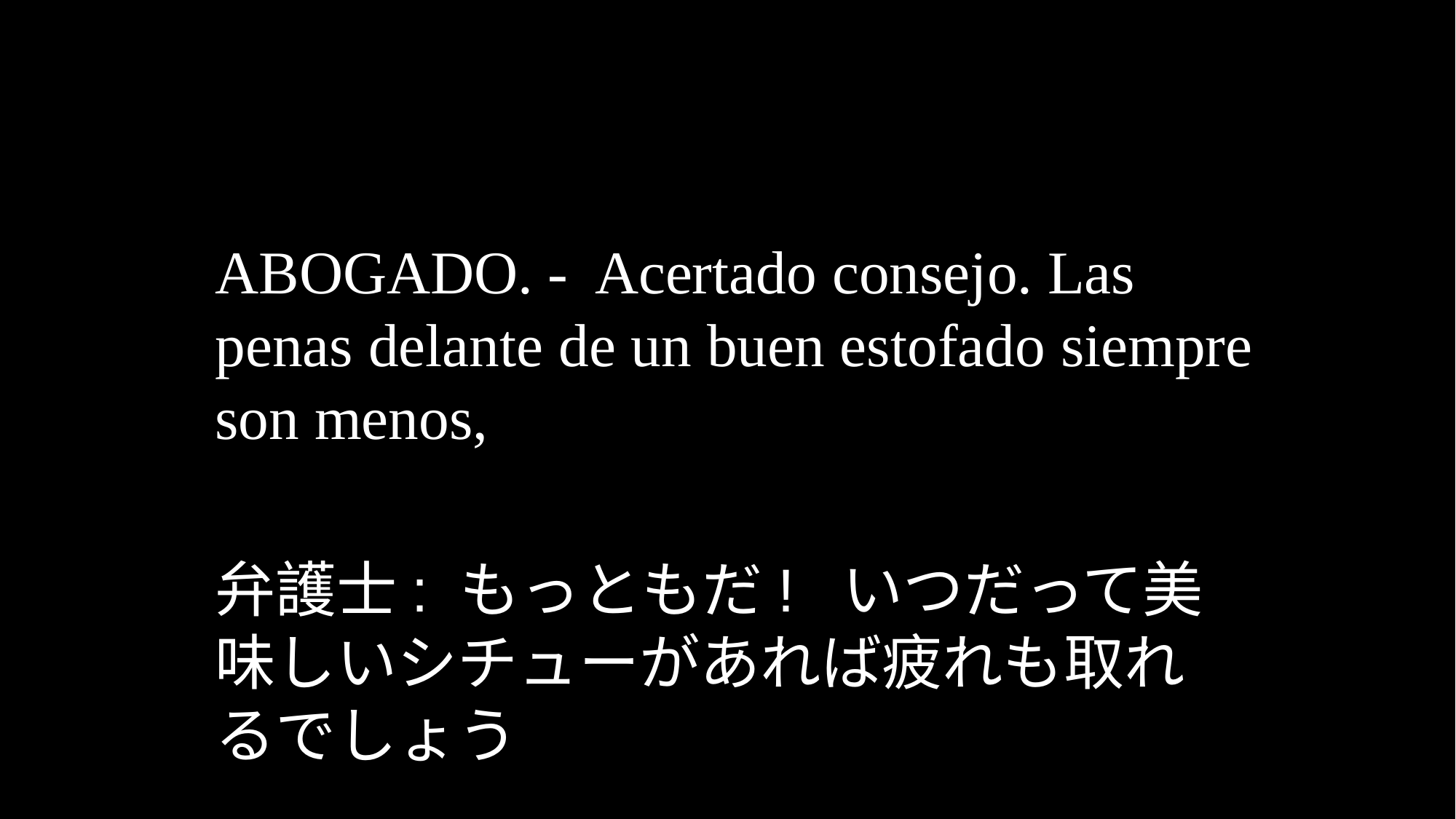

ABOGADO. -  Acertado consejo. Las penas delante de un buen estofado siempre son menos,

弁護士: もっともだ!  いつだって美味しいシチューがあれば疲れも取れるでしょう